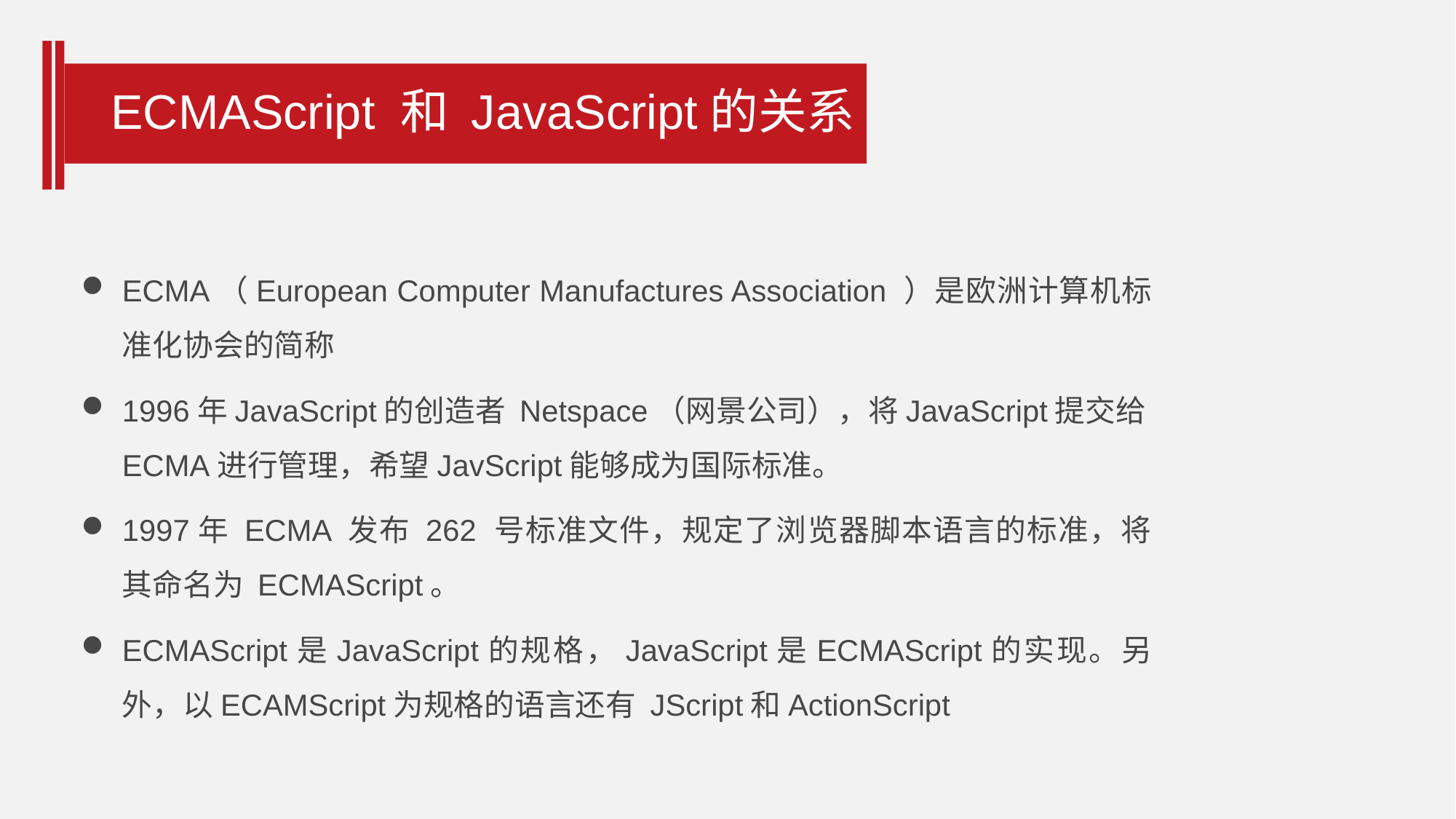

# ECMAScript 和 JavaScript的关系
ECMA（European Computer Manufactures Association ）是欧洲计算机标准化协会的简称
1996年JavaScript的创造者 Netspace（网景公司），将JavaScript提交给ECMA进行管理，希望JavScript能够成为国际标准。
1997年 ECMA 发布 262 号标准文件，规定了浏览器脚本语言的标准，将其命名为 ECMAScript。
ECMAScript是JavaScript的规格，JavaScript是ECMAScript的实现。另外，以ECAMScript为规格的语言还有 JScript和ActionScript